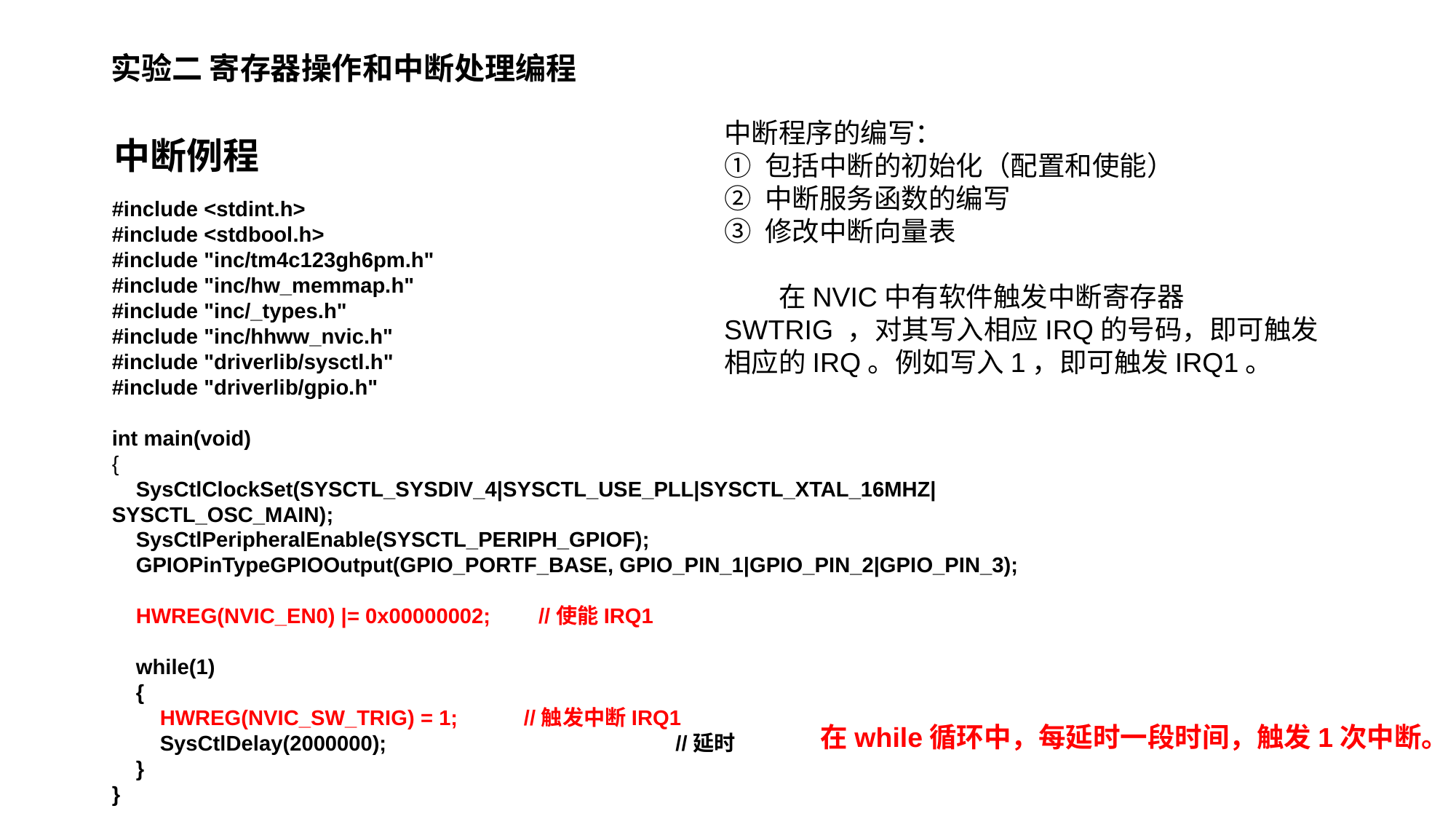

# 实验二 寄存器操作和中断处理编程
中断程序的编写：
包括中断的初始化（配置和使能）
中断服务函数的编写
修改中断向量表

在NVIC中有软件触发中断寄存器SWTRIG ，对其写入相应IRQ的号码，即可触发相应的IRQ。例如写入1，即可触发IRQ1。
中断例程

#include <stdint.h>
#include <stdbool.h>
#include "inc/tm4c123gh6pm.h"
#include "inc/hw_memmap.h"
#include "inc/_types.h"
#include "inc/hhww_nvic.h"
#include "driverlib/sysctl.h"
#include "driverlib/gpio.h"

int main(void)
{
    SysCtlClockSet(SYSCTL_SYSDIV_4|SYSCTL_USE_PLL|SYSCTL_XTAL_16MHZ|SYSCTL_OSC_MAIN);
    SysCtlPeripheralEnable(SYSCTL_PERIPH_GPIOF);
    GPIOPinTypeGPIOOutput(GPIO_PORTF_BASE, GPIO_PIN_1|GPIO_PIN_2|GPIO_PIN_3);

    HWREG(NVIC_EN0) |= 0x00000002;        //使能IRQ1

    while(1)
    {
        HWREG(NVIC_SW_TRIG) = 1;           //触发中断IRQ1
        SysCtlDelay(2000000);			   //延时
    }
}
在while循环中，每延时一段时间，触发1次中断。